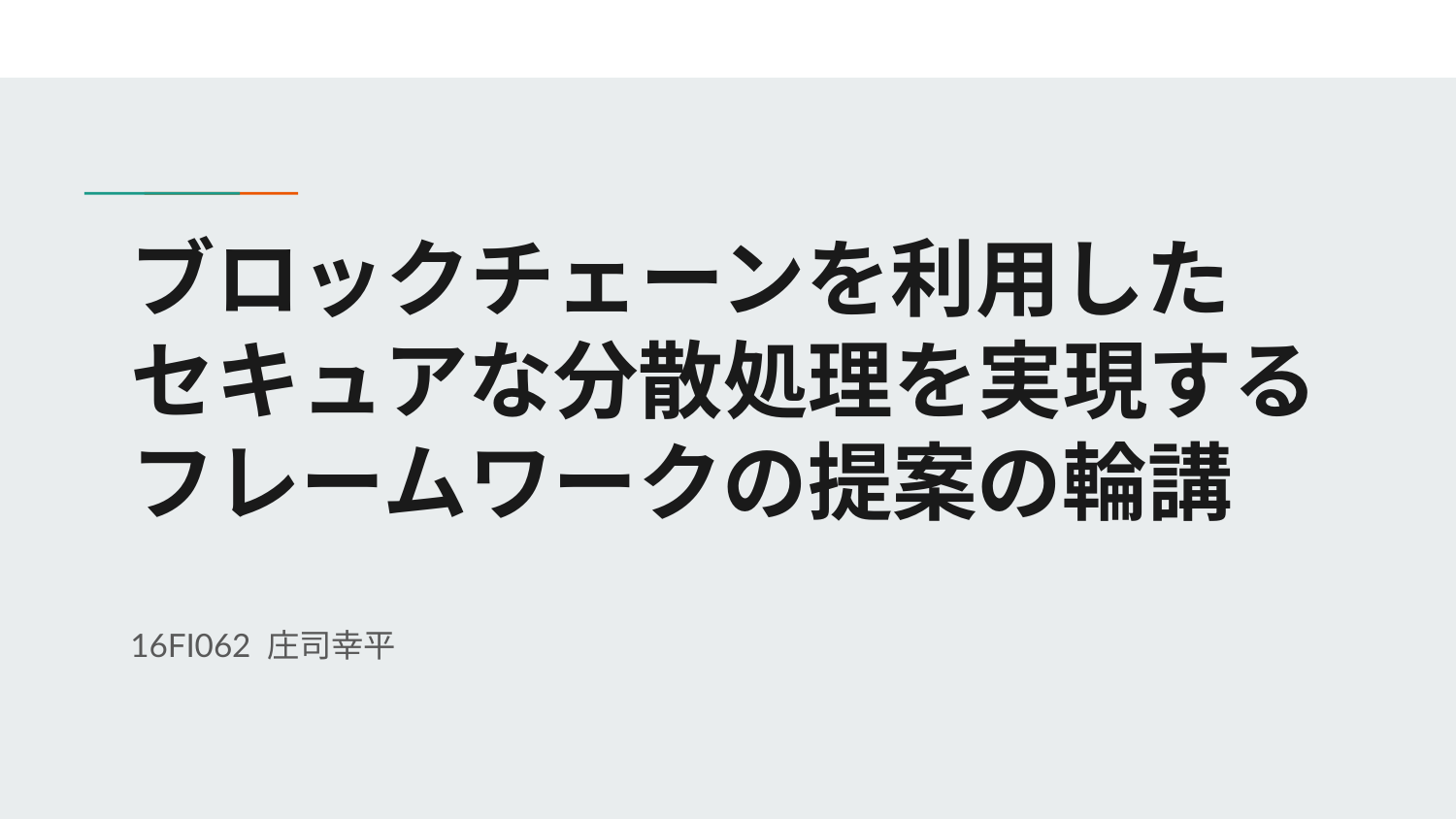

# ブロックチェーンを利用した
セキュアな分散処理を実現する
フレームワークの提案の輪講
16FI062 庄司幸平